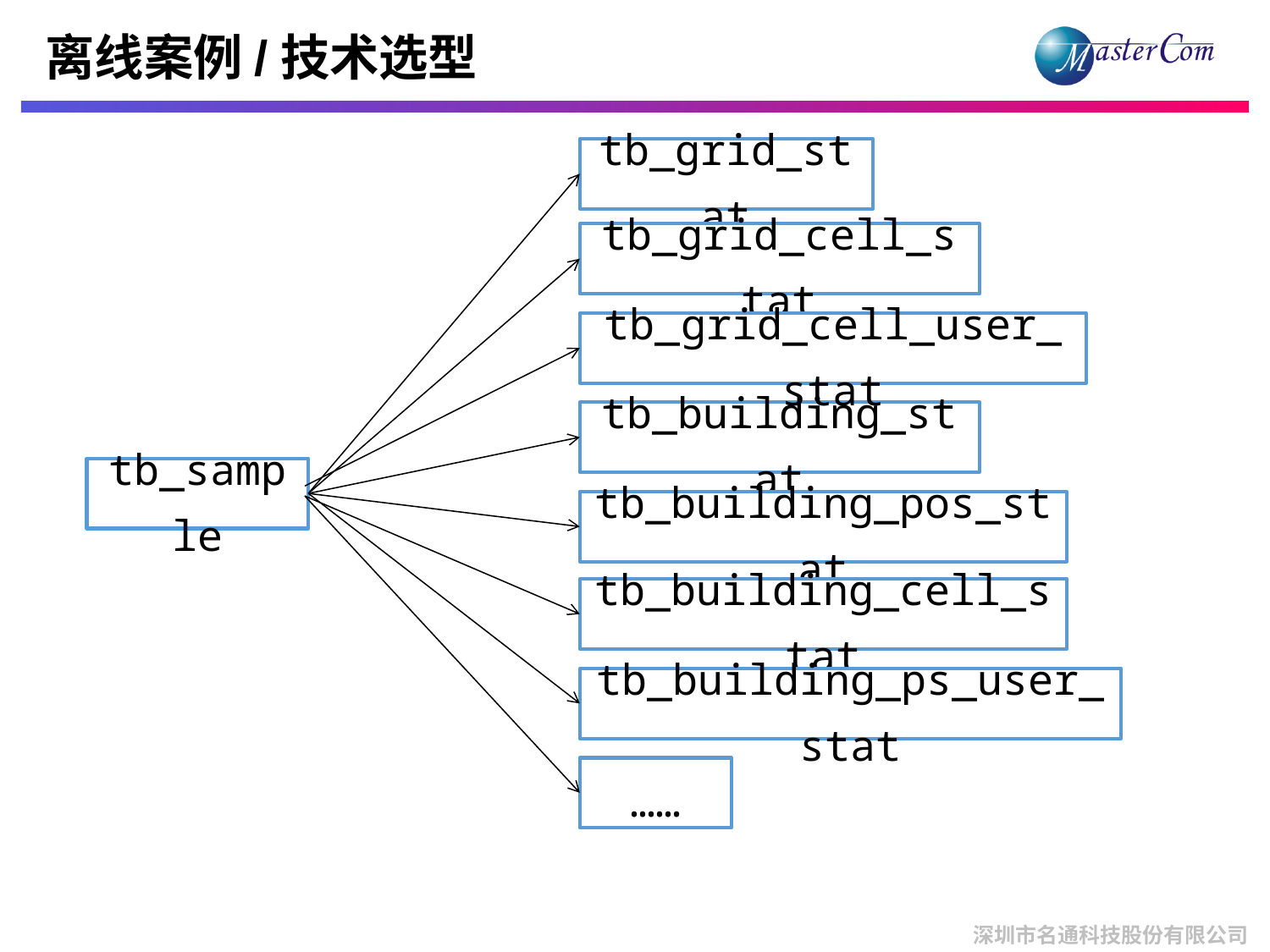

# 离线案例/技术选型
tb_grid_stat
tb_grid_cell_stat
tb_grid_cell_user_stat
tb_building_stat
tb_sample
tb_building_pos_stat
tb_building_cell_stat
tb_building_ps_user_stat
……